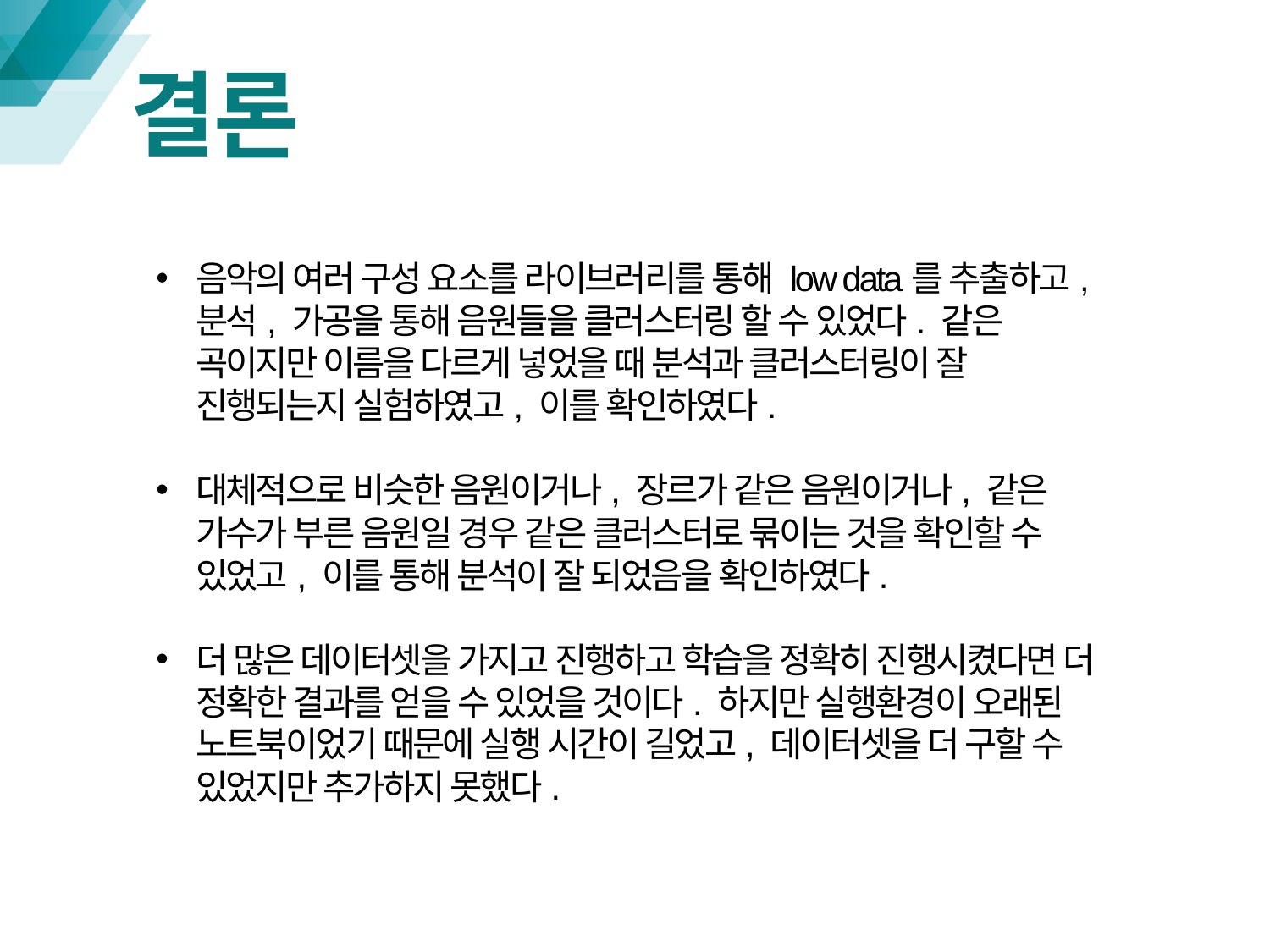

# 결론
음악의 여러 구성 요소를 라이브러리를 통해 low data를 추출하고, 분석, 가공을 통해 음원들을 클러스터링 할 수 있었다. 같은 곡이지만 이름을 다르게 넣었을 때 분석과 클러스터링이 잘 진행되는지 실험하였고, 이를 확인하였다.

대체적으로 비슷한 음원이거나, 장르가 같은 음원이거나, 같은 가수가 부른 음원일 경우 같은 클러스터로 묶이는 것을 확인할 수 있었고, 이를 통해 분석이 잘 되었음을 확인하였다.

더 많은 데이터셋을 가지고 진행하고 학습을 정확히 진행시켰다면 더 정확한 결과를 얻을 수 있었을 것이다. 하지만 실행환경이 오래된 노트북이었기 때문에 실행 시간이 길었고, 데이터셋을 더 구할 수 있었지만 추가하지 못했다.